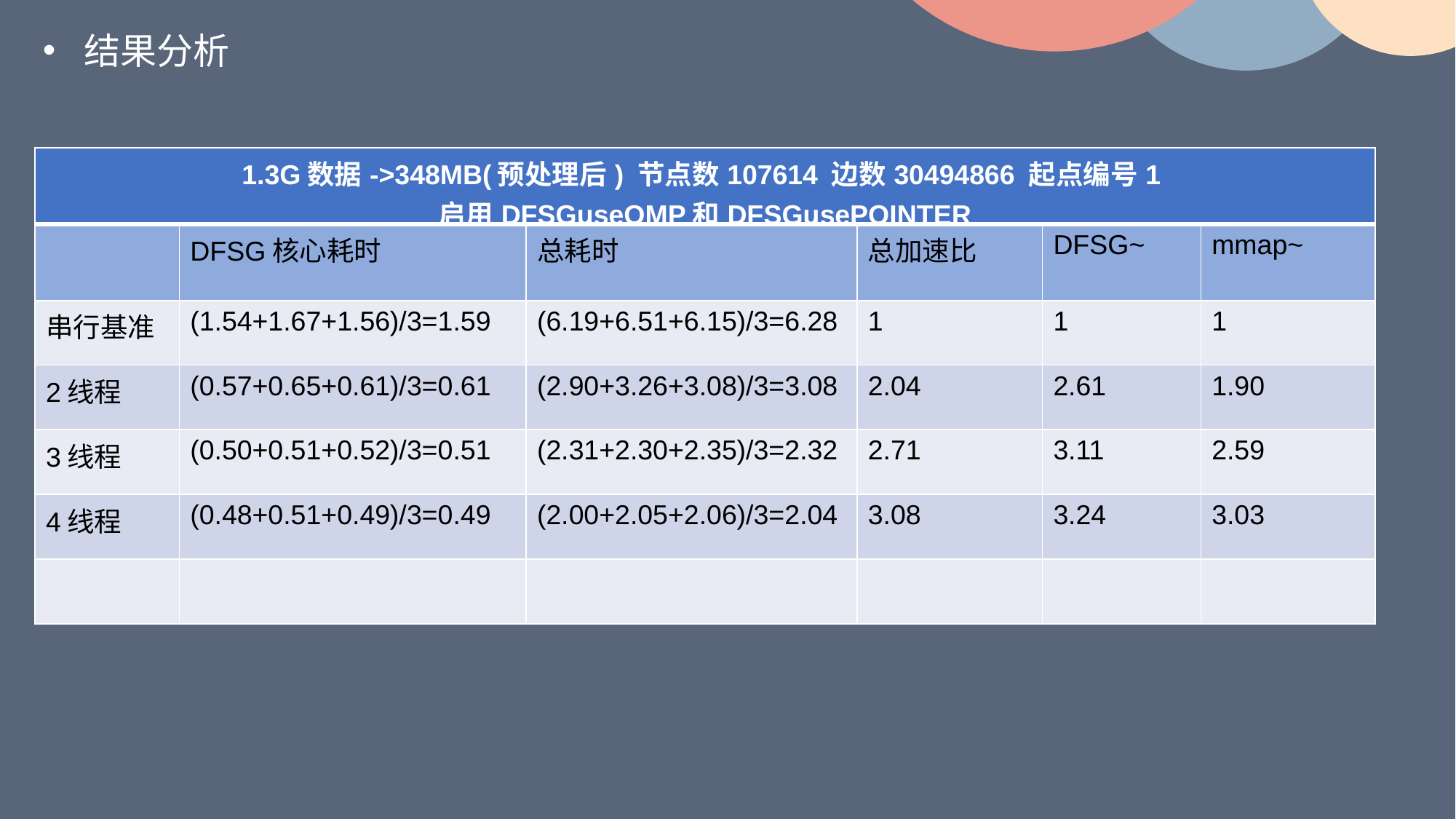

结果分析
| 1.3G数据->348MB(预处理后) 节点数107614 边数30494866 起点编号1 启用DFSGuseOMP和DFSGusePOINTER |  |  |  |  |  |
| --- | --- | --- | --- | --- | --- |
|  | DFSG核心耗时 | 总耗时 | 总加速比 | DFSG~ | mmap~ |
| 串行基准 | (1.54+1.67+1.56)/3=1.59 | (6.19+6.51+6.15)/3=6.28 | 1 | 1 | 1 |
| 2线程 | (0.57+0.65+0.61)/3=0.61 | (2.90+3.26+3.08)/3=3.08 | 2.04 | 2.61 | 1.90 |
| 3线程 | (0.50+0.51+0.52)/3=0.51 | (2.31+2.30+2.35)/3=2.32 | 2.71 | 3.11 | 2.59 |
| 4线程 | (0.48+0.51+0.49)/3=0.49 | (2.00+2.05+2.06)/3=2.04 | 3.08 | 3.24 | 3.03 |
|  |  |  |  |  |  |